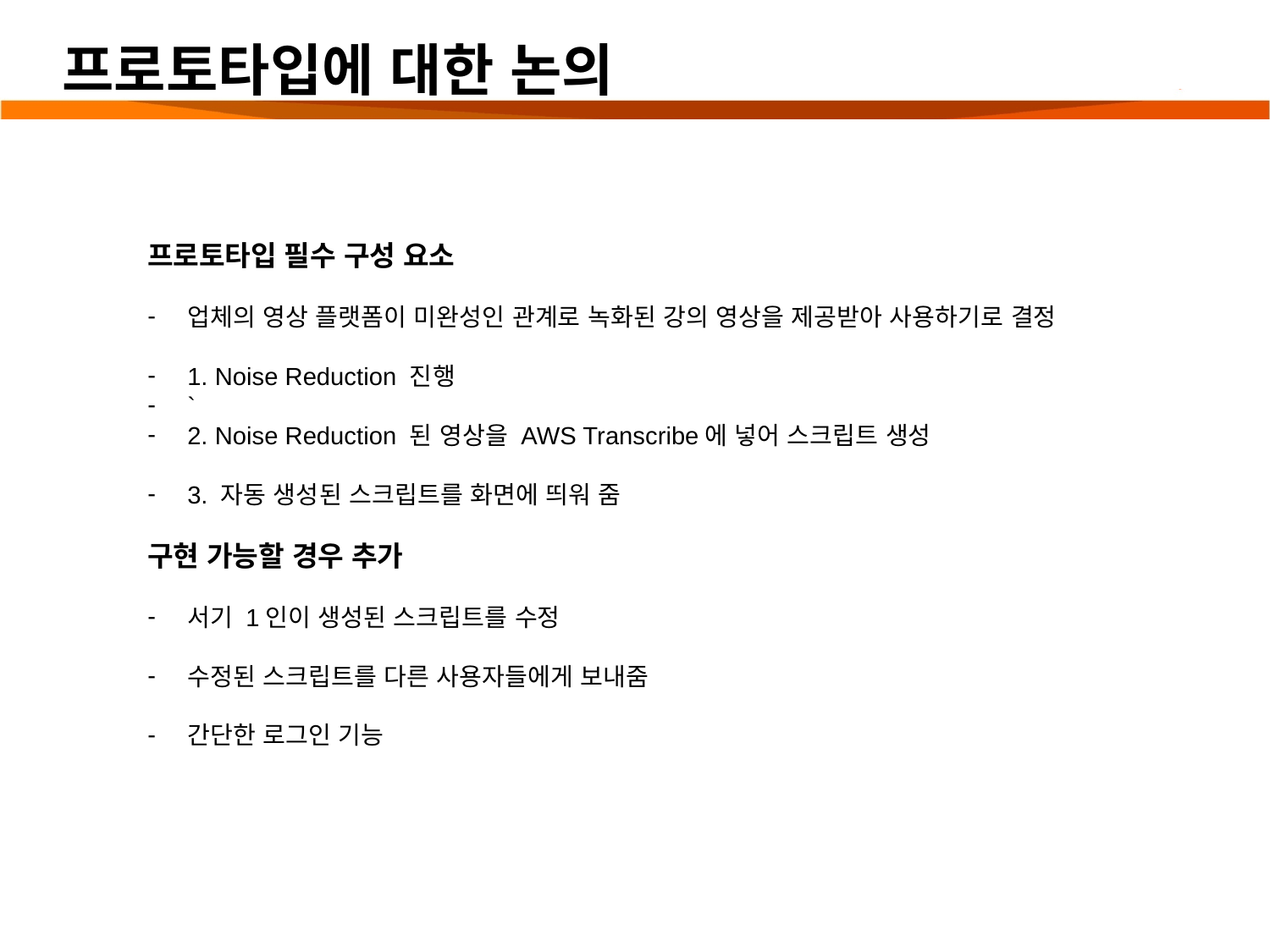

# 프로토타입에 대한 논의
프로토타입 필수 구성 요소

업체의 영상 플랫폼이 미완성인 관계로 녹화된 강의 영상을 제공받아 사용하기로 결정

1. Noise Reduction 진행
`
2. Noise Reduction 된 영상을 AWS Transcribe에 넣어 스크립트 생성

3. 자동 생성된 스크립트를 화면에 띄워 줌

구현 가능할 경우 추가

서기 1인이 생성된 스크립트를 수정

수정된 스크립트를 다른 사용자들에게 보내줌

간단한 로그인 기능